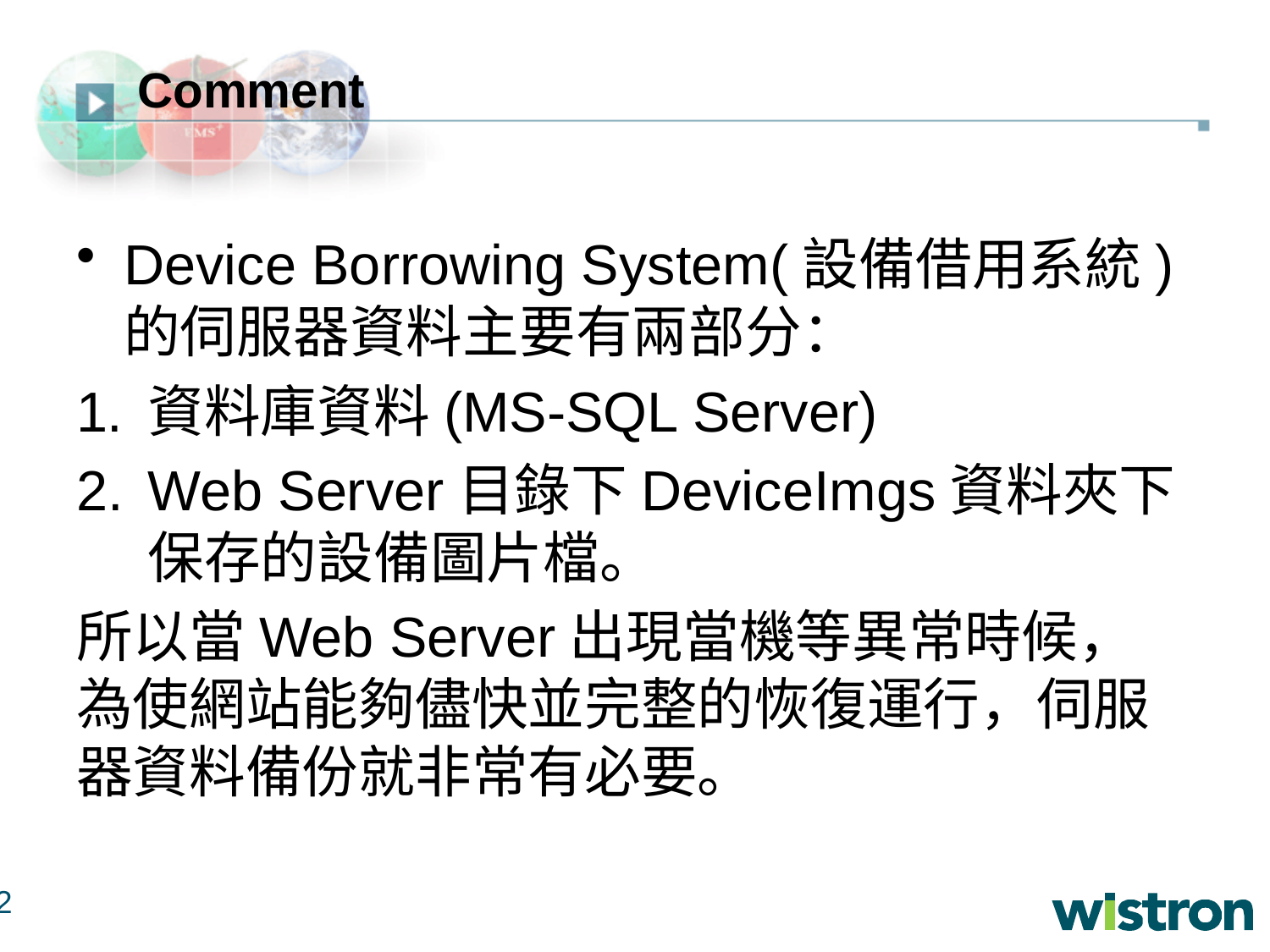

# Comment
Device Borrowing System(設備借用系統)的伺服器資料主要有兩部分：
資料庫資料(MS-SQL Server)
Web Server目錄下DeviceImgs資料夾下保存的設備圖片檔。
所以當Web Server出現當機等異常時候， 為使網站能夠儘快並完整的恢復運行，伺服器資料備份就非常有必要。